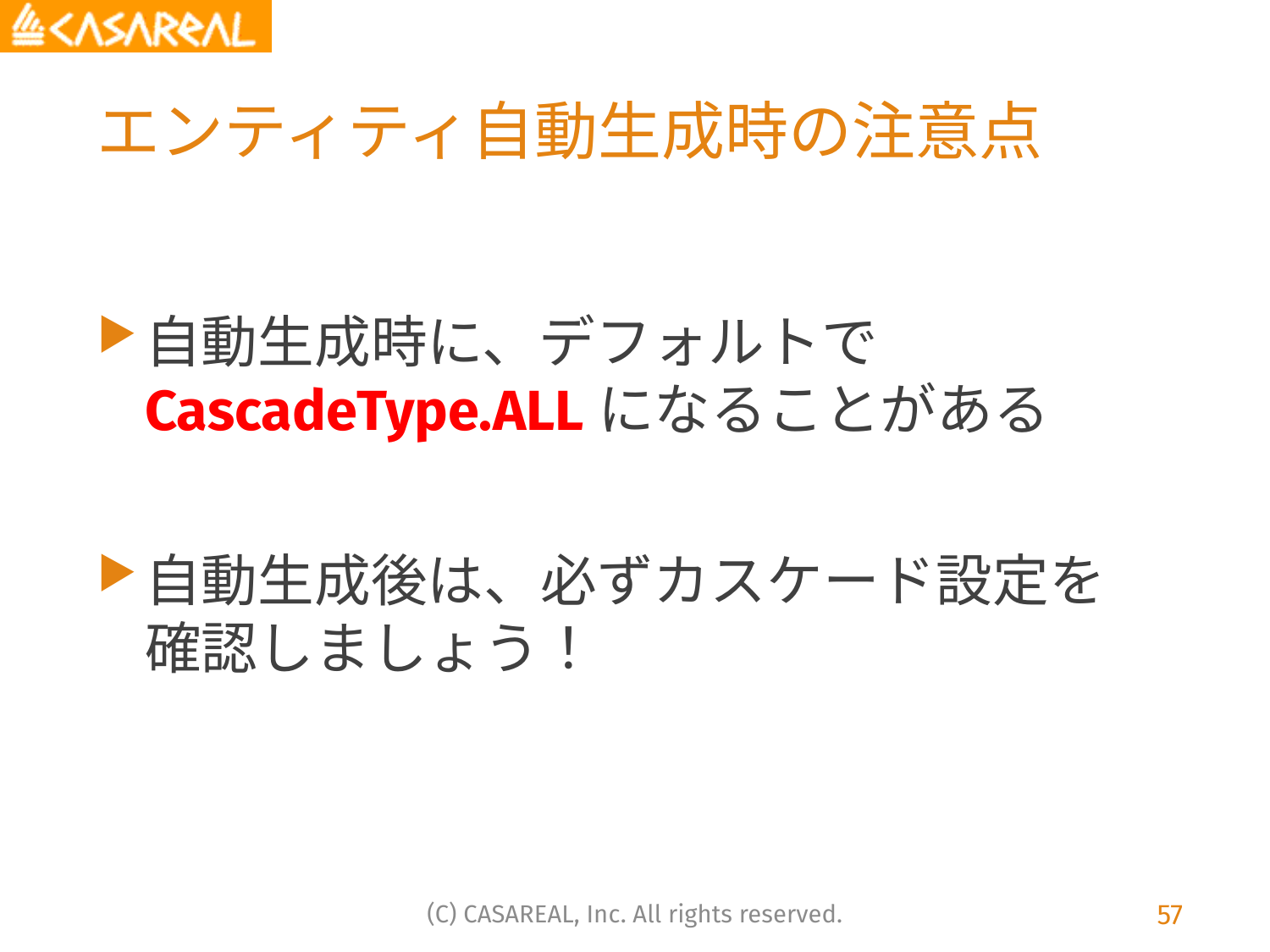

# エンティティ自動生成時の注意点
自動生成時に、デフォルトでCascadeType.ALLになることがある

自動生成後は、必ずカスケード設定を
確認しましょう！
(C) CASAREAL, Inc. All rights reserved.
57